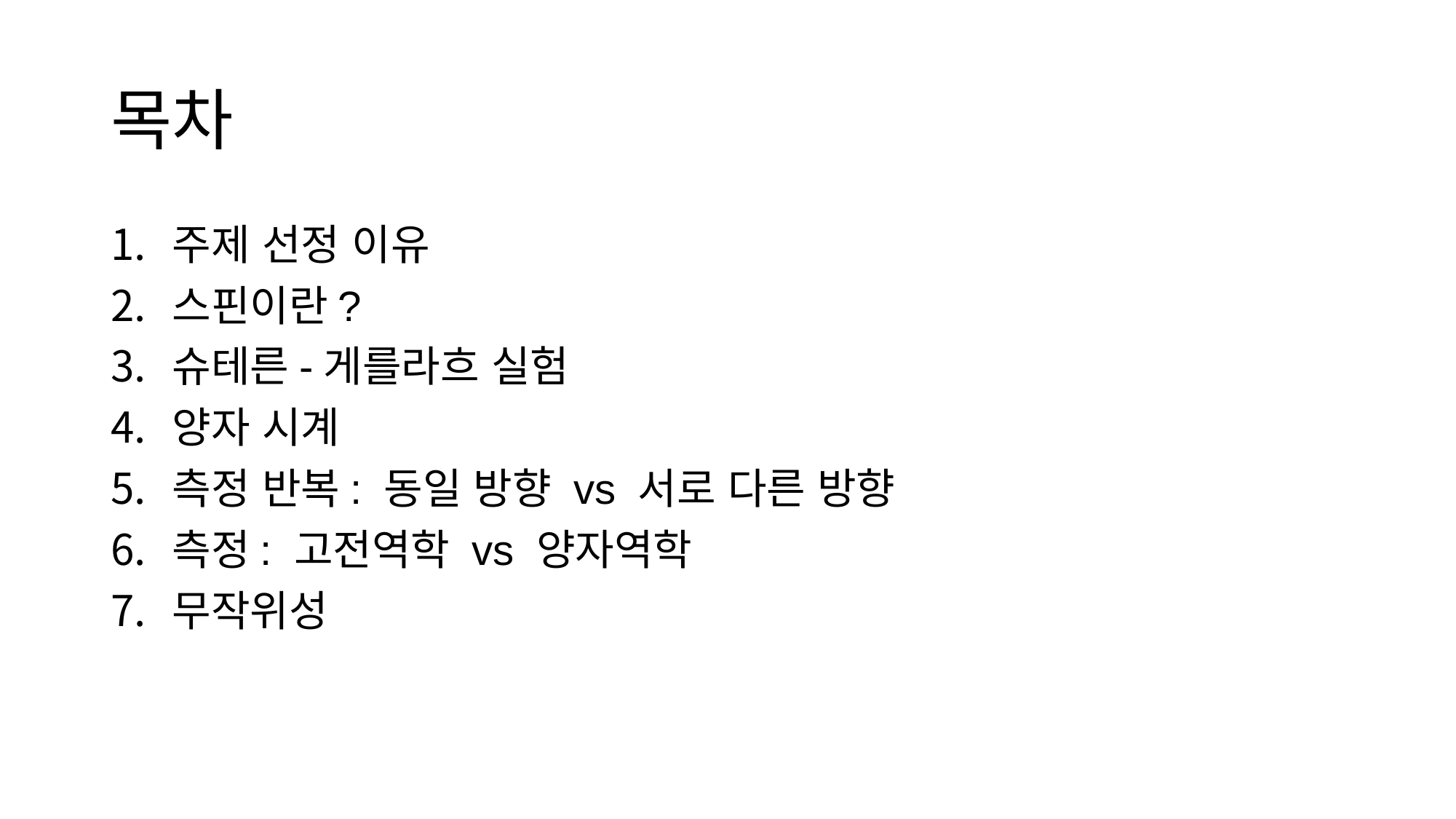

# 목차
주제 선정 이유
스핀이란?
슈테른-게를라흐 실험
양자 시계
측정 반복: 동일 방향 vs 서로 다른 방향
측정: 고전역학 vs 양자역학
무작위성